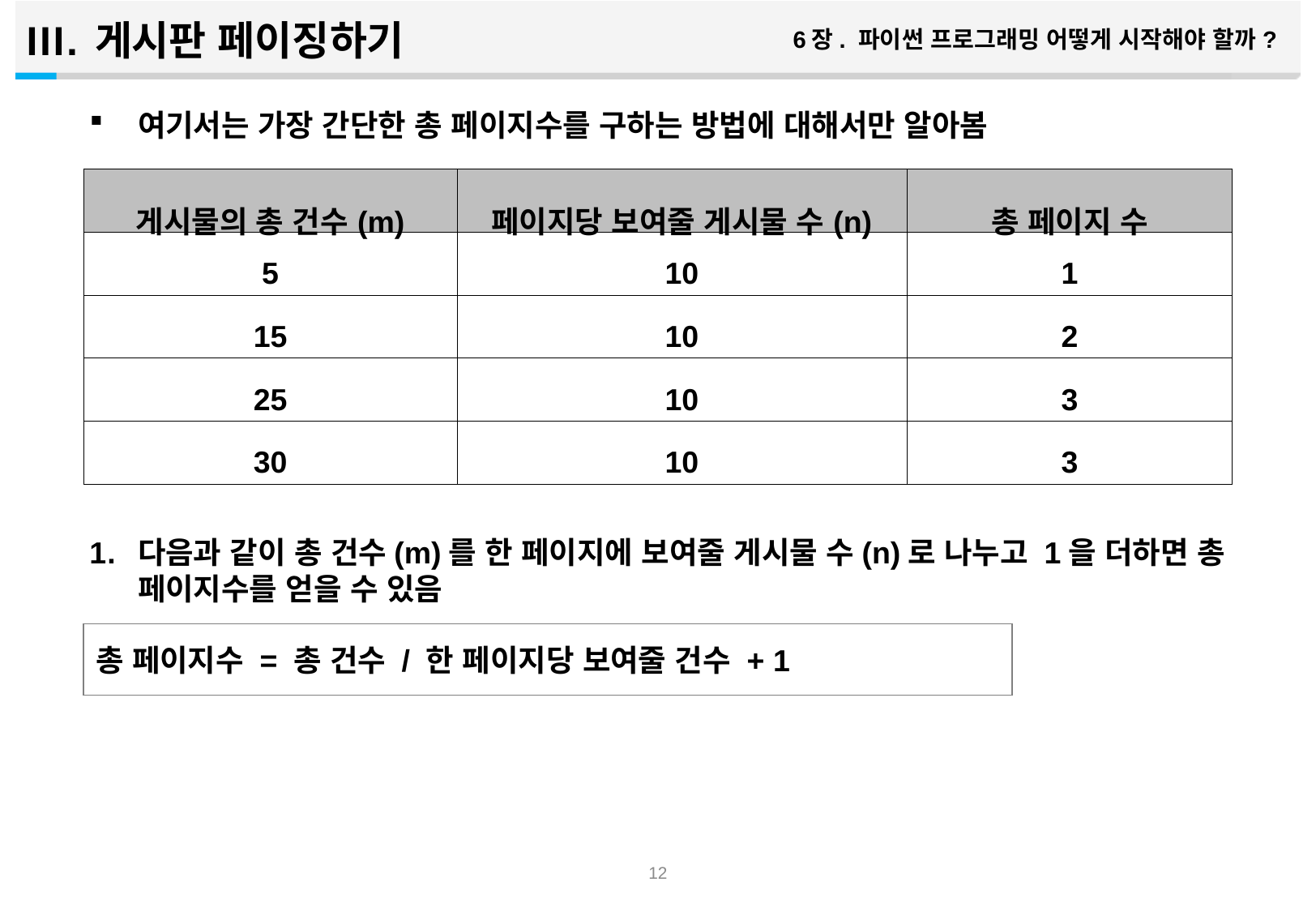

게시판 페이징하기
6장. 파이썬 프로그래밍 어떻게 시작해야 할까?
여기서는 가장 간단한 총 페이지수를 구하는 방법에 대해서만 알아봄

다음과 같이 총 건수(m)를 한 페이지에 보여줄 게시물 수(n)로 나누고 1을 더하면 총 페이지수를 얻을 수 있음
| 게시물의 총 건수(m) | 페이지당 보여줄 게시물 수(n) | 총 페이지 수 |
| --- | --- | --- |
| 5 | 10 | 1 |
| 15 | 10 | 2 |
| 25 | 10 | 3 |
| 30 | 10 | 3 |
총 페이지수 = 총 건수 / 한 페이지당 보여줄 건수 + 1
12